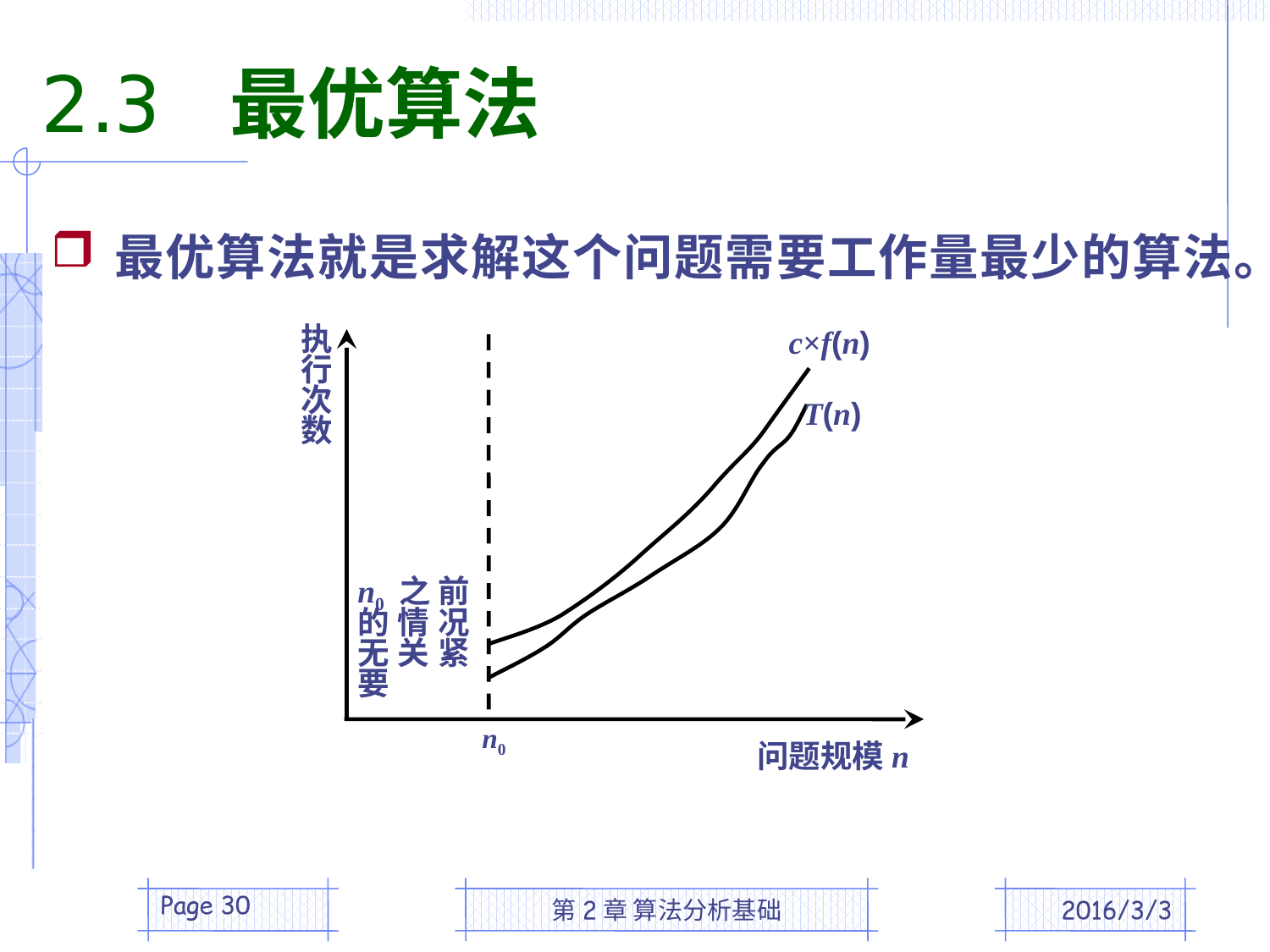

2.3  最优算法
最优算法就是求解这个问题需要工作量最少的算法。
c×f(n)
执行次数

T(n)

n0之前的情况无关紧要

n0
问题规模n
Page 30
第2章 算法分析基础
2016/3/3